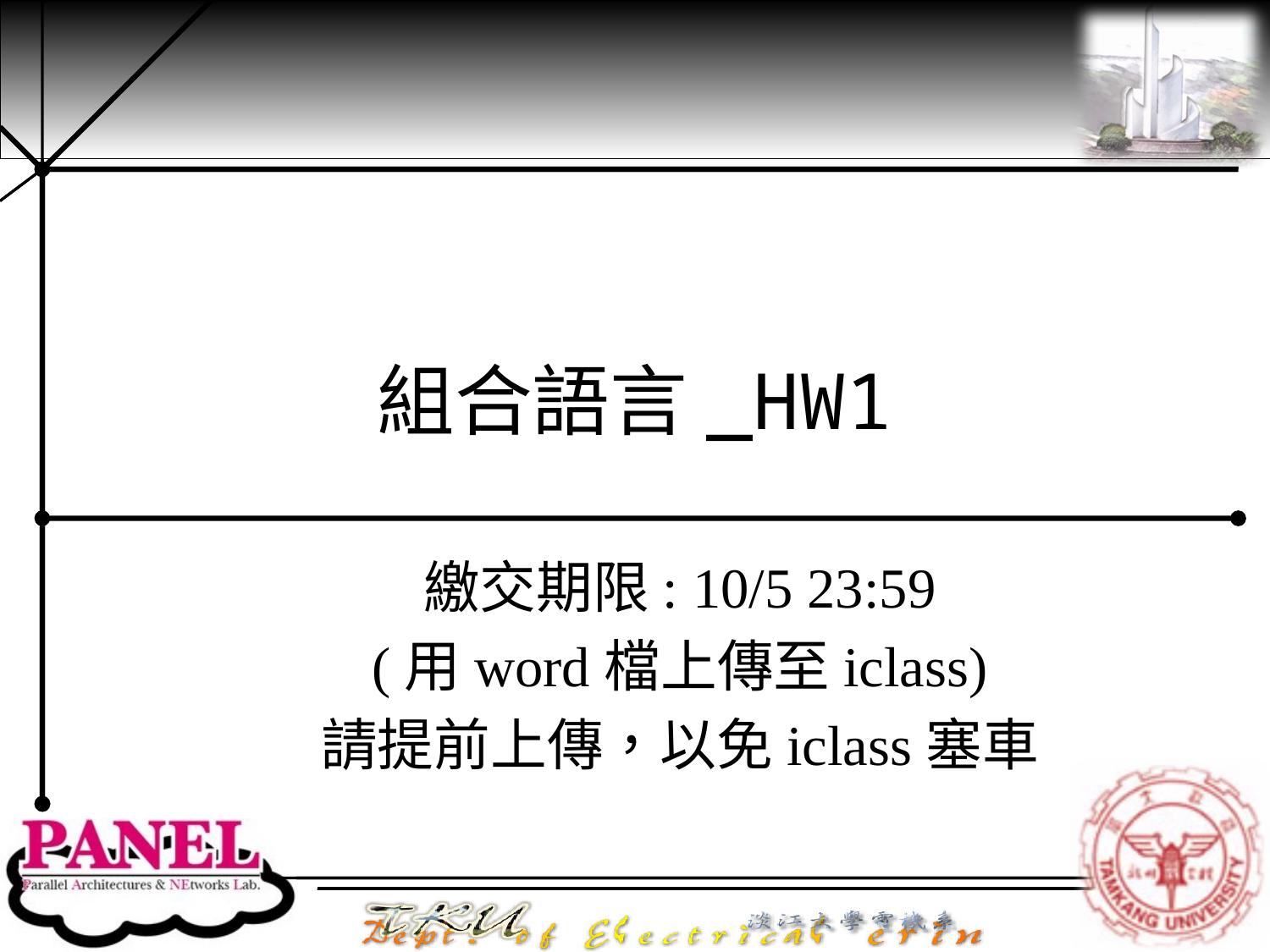

# 組合語言_HW1

繳交期限: 10/5 23:59
(用word檔上傳至iclass)
請提前上傳，以免iclass塞車